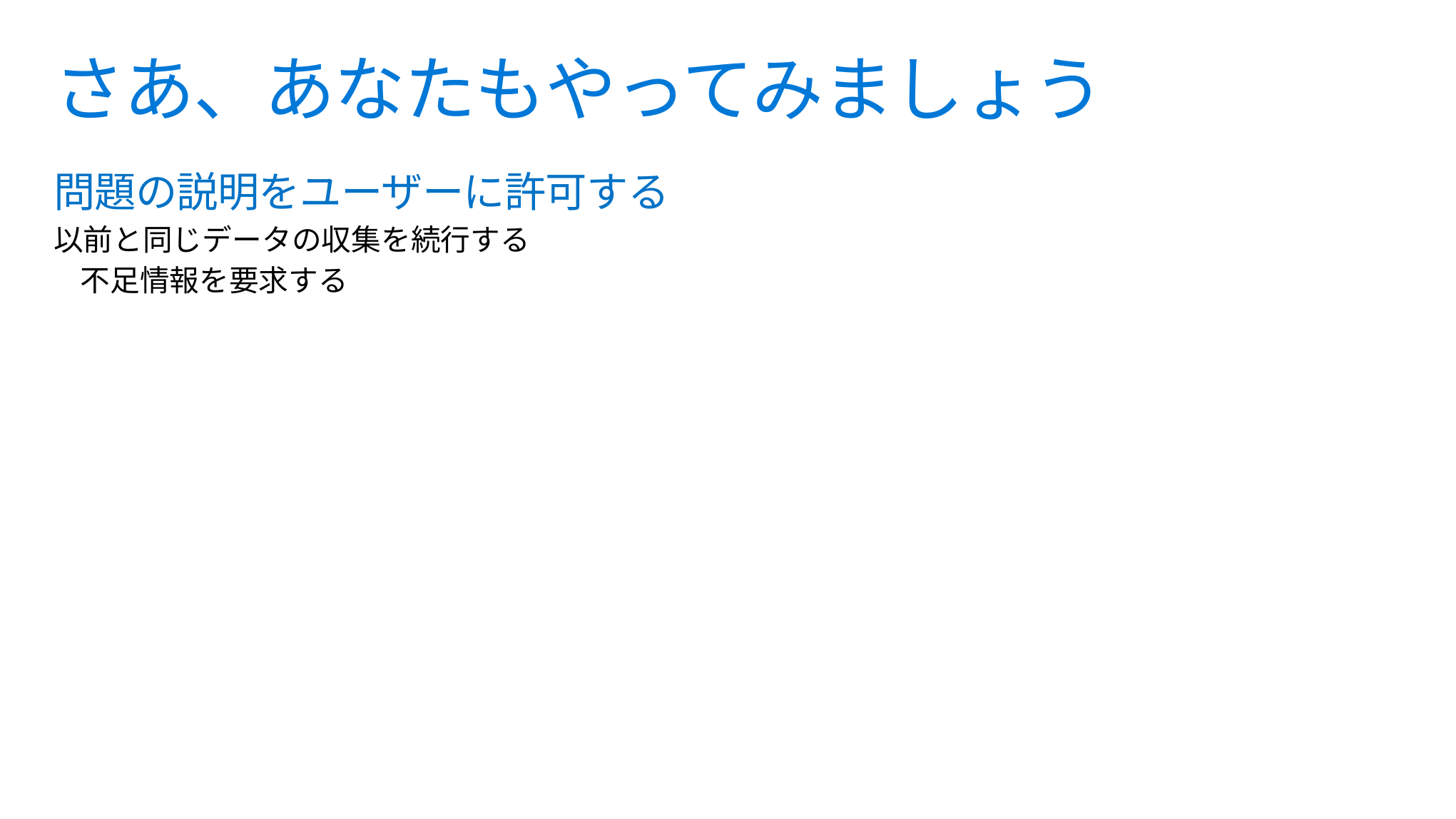

# さあ、あなたもやってみましょう
問題の説明をユーザーに許可する
以前と同じデータの収集を続行する
不足情報を要求する